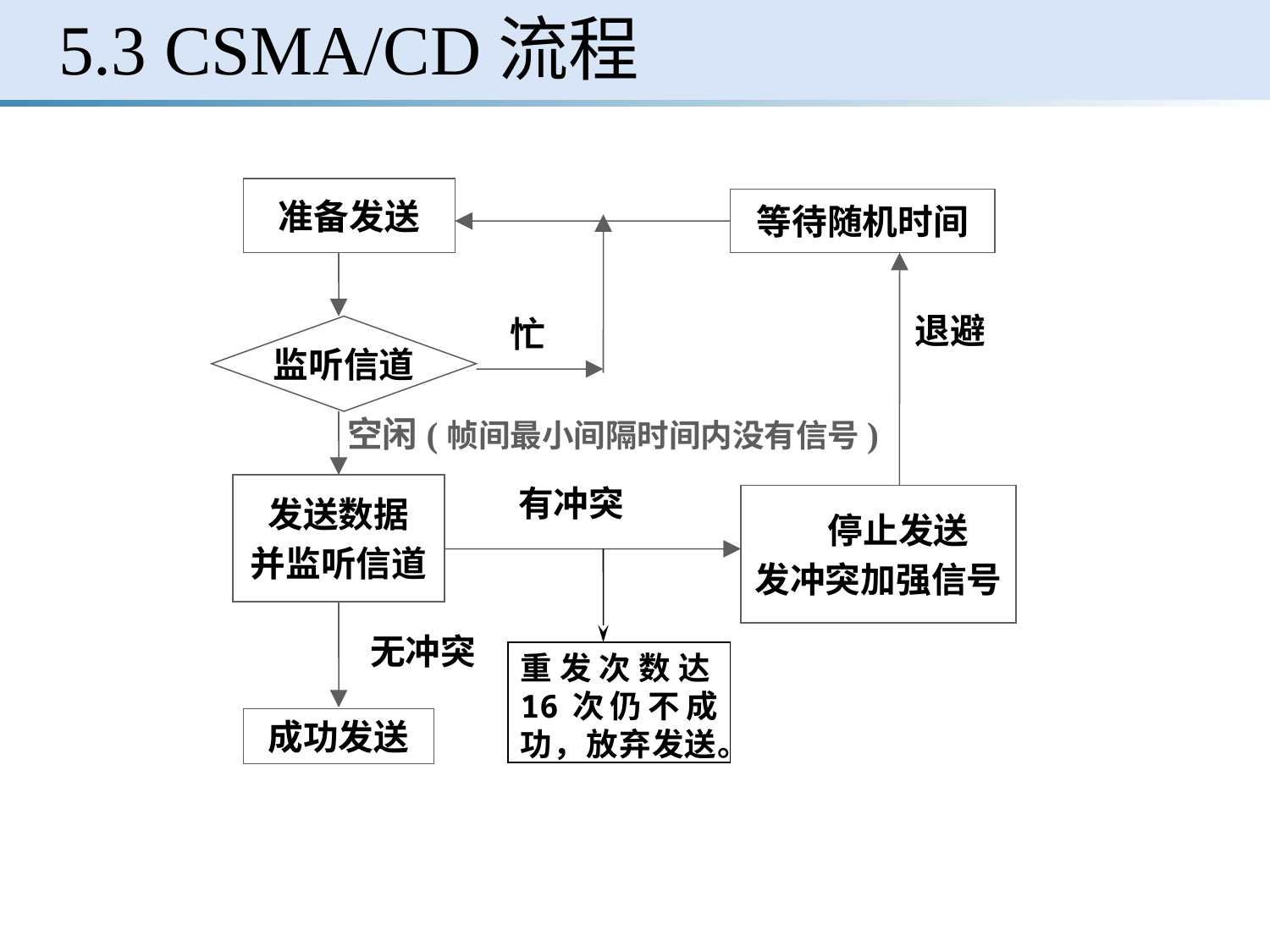

# 5.3 CSMA/CD流程
准备发送
等待随机时间

退避
忙
监听信道

发送数据
并监听信道
有冲突
    停止发送
发冲突加强信号

无冲突
成功发送
空闲(帧间最小间隔时间内没有信号)

重发次数达16次仍不成功，放弃发送。